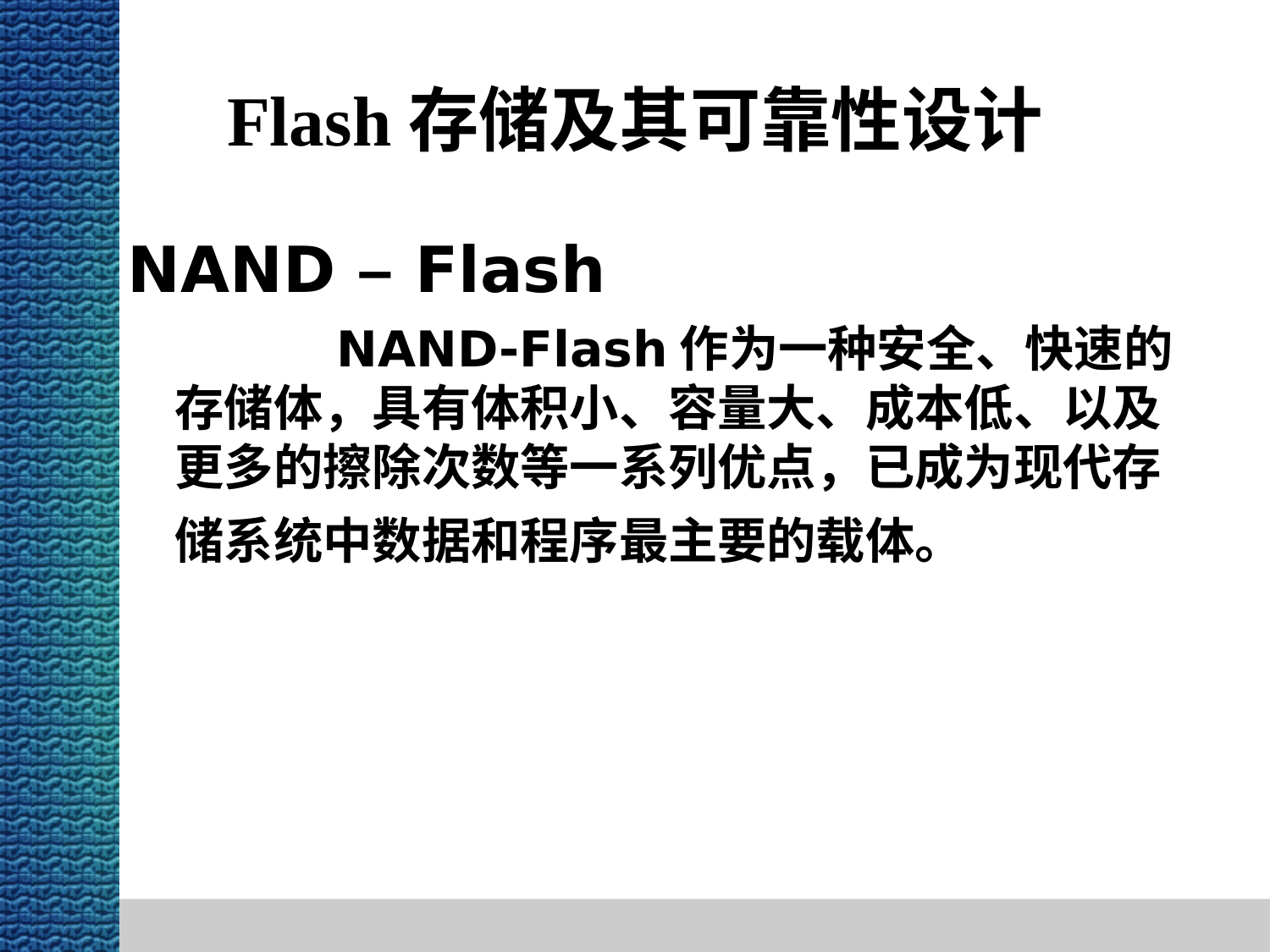

Flash存储及其可靠性设计
NAND – Flash
		  NAND-Flash作为一种安全、快速的存储体，具有体积小、容量大、成本低、以及更多的擦除次数等一系列优点，已成为现代存储系统中数据和程序最主要的载体。